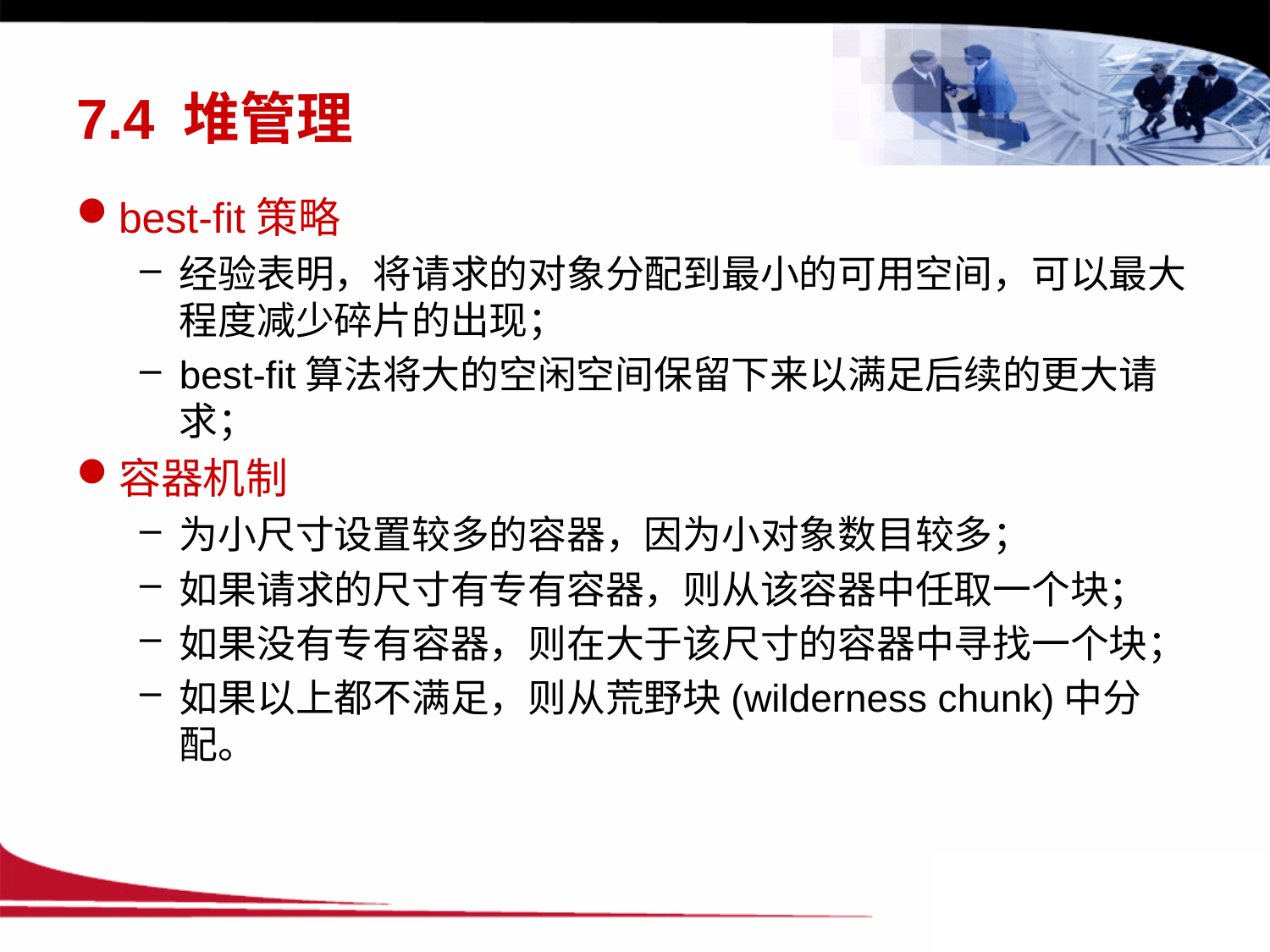

# 7.4 堆管理
best-fit策略
经验表明，将请求的对象分配到最小的可用空间，可以最大程度减少碎片的出现；
best-fit算法将大的空闲空间保留下来以满足后续的更大请求；
容器机制
为小尺寸设置较多的容器，因为小对象数目较多；
如果请求的尺寸有专有容器，则从该容器中任取一个块；
如果没有专有容器，则在大于该尺寸的容器中寻找一个块；
如果以上都不满足，则从荒野块(wilderness chunk)中分配。